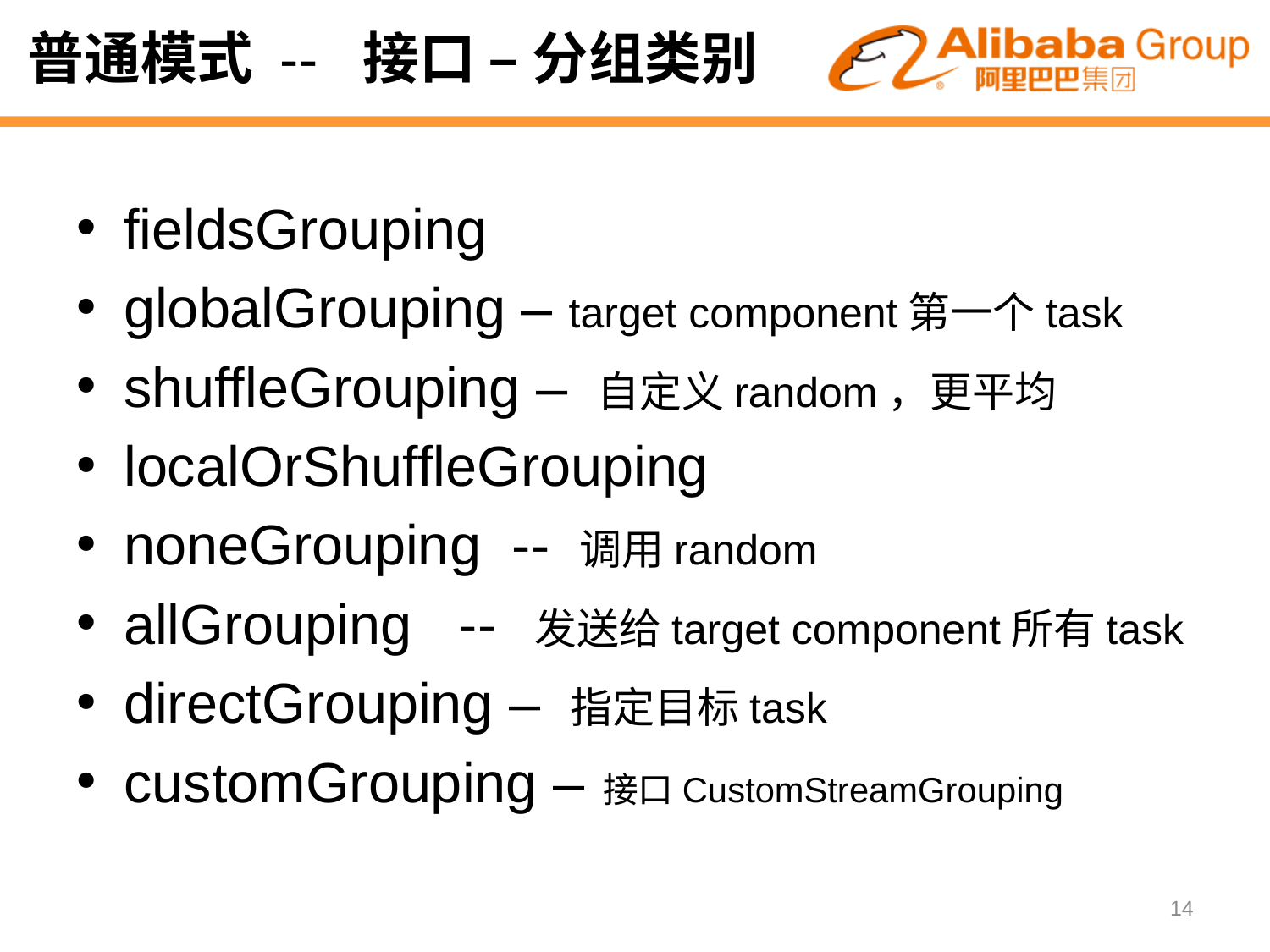

# 普通模式 --  接口 – 分组类别
fieldsGrouping
globalGrouping – target component第一个task
shuffleGrouping – 自定义random，更平均
localOrShuffleGrouping
noneGrouping  -- 调用random
allGrouping   --  发送给target component所有task
directGrouping – 指定目标task
customGrouping – 接口CustomStreamGrouping

14